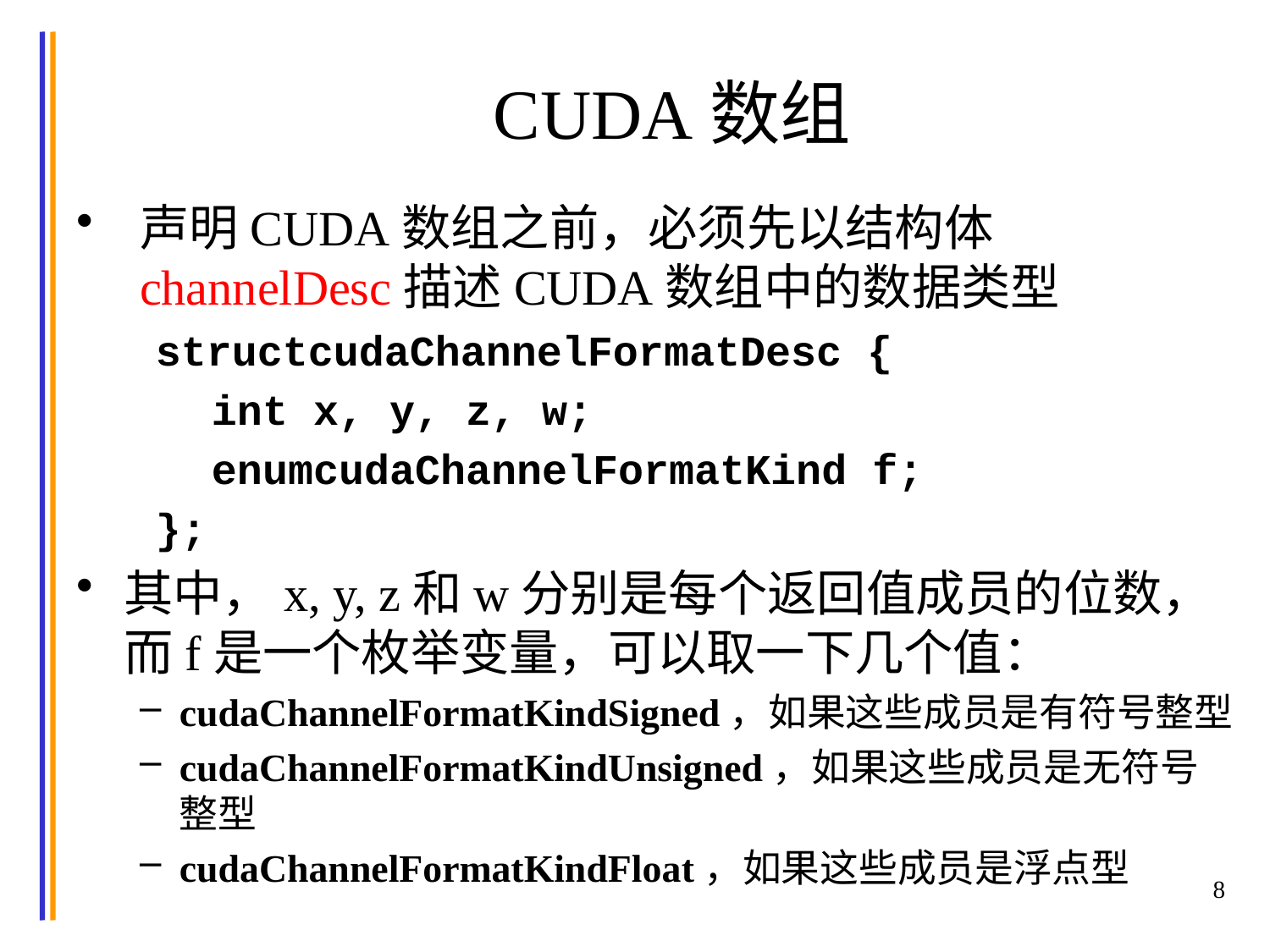

# CUDA数组
声明CUDA数组之前，必须先以结构体channelDesc描述CUDA数组中的数据类型
structcudaChannelFormatDesc {
	int x, y, z, w;
	enumcudaChannelFormatKind f;
};
其中，x, y, z和w分别是每个返回值成员的位数，而f是一个枚举变量，可以取一下几个值：
cudaChannelFormatKindSigned，如果这些成员是有符号整型
cudaChannelFormatKindUnsigned，如果这些成员是无符号整型
cudaChannelFormatKindFloat，如果这些成员是浮点型
8